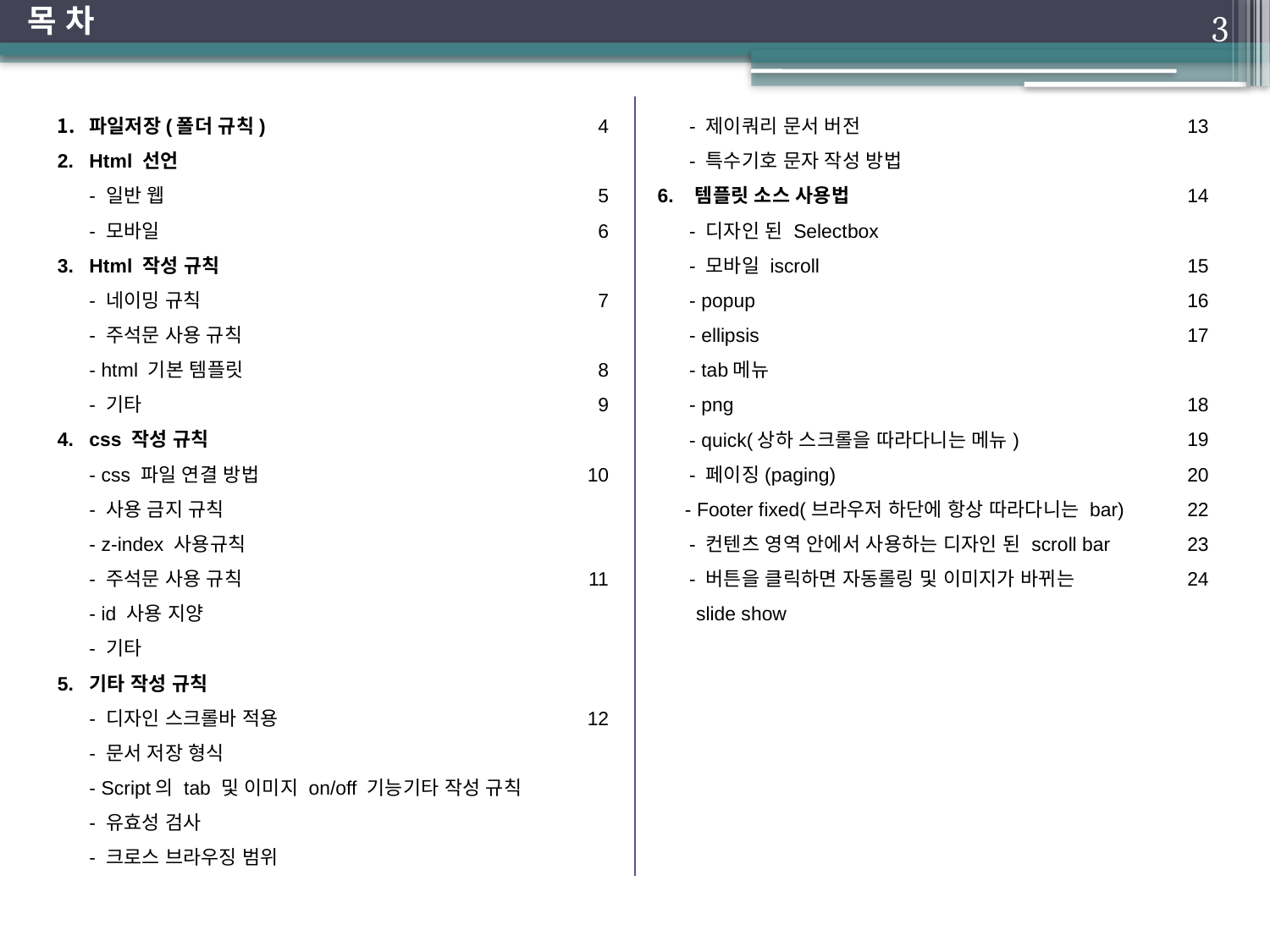

# 목 차
3
파일저장(폴더 규칙)
Html 선언
	- 일반 웹
	- 모바일
Html 작성 규칙
	- 네이밍 규칙
	- 주석문 사용 규칙
	- html 기본 템플릿
	- 기타
css 작성 규칙
	- css 파일 연결 방법
	- 사용 금지 규칙
	- z-index 사용규칙
	- 주석문 사용 규칙
	- id 사용 지양
	- 기타
5.	기타 작성 규칙
	- 디자인 스크롤바 적용
	- 문서 저장 형식
	- Script의 tab 및 이미지 on/off 기능기타 작성 규칙
	- 유효성 검사
	- 크로스 브라우징 범위
4

5
6

7

8
9

10

11

12

	- 제이쿼리 문서 버전
	- 특수기호 문자 작성 방법
6.   템플릿 소스 사용법
	- 디자인 된 Selectbox
	- 모바일 iscroll
	- popup
	- ellipsis
	- tab메뉴
	- png
	- quick(상하 스크롤을 따라다니는 메뉴)
	- 페이징(paging)
     - Footer fixed(브라우저 하단에 항상 따라다니는 bar)
	- 컨텐츠 영역 안에서 사용하는 디자인 된 scroll bar
	- 버튼을 클릭하면 자동롤링 및 이미지가 바뀌는
       slide show

13

14

15
16
17

18
19
20
22
23
24